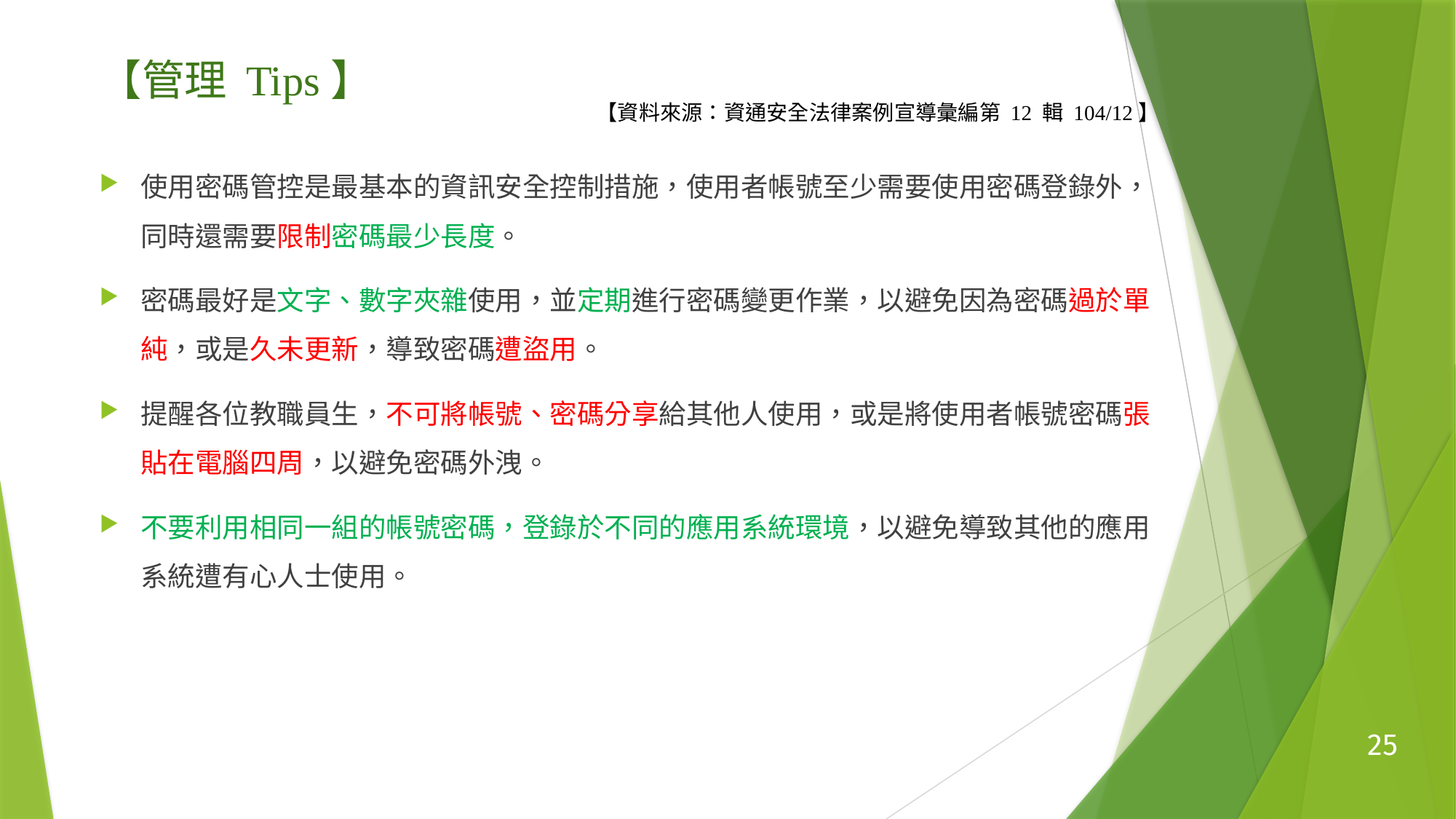

【管理 Tips】
【資料來源：資通安全法律案例宣導彙編第 12 輯 104/12】
使用密碼管控是最基本的資訊安全控制措施，使用者帳號至少需要使用密碼登錄外，同時還需要限制密碼最少長度。
密碼最好是文字、數字夾雜使用，並定期進行密碼變更作業，以避免因為密碼過於單純，或是久未更新，導致密碼遭盜用。
提醒各位教職員生，不可將帳號、密碼分享給其他人使用，或是將使用者帳號密碼張貼在電腦四周，以避免密碼外洩。
不要利用相同一組的帳號密碼，登錄於不同的應用系統環境，以避免導致其他的應用系統遭有心人士使用。
25